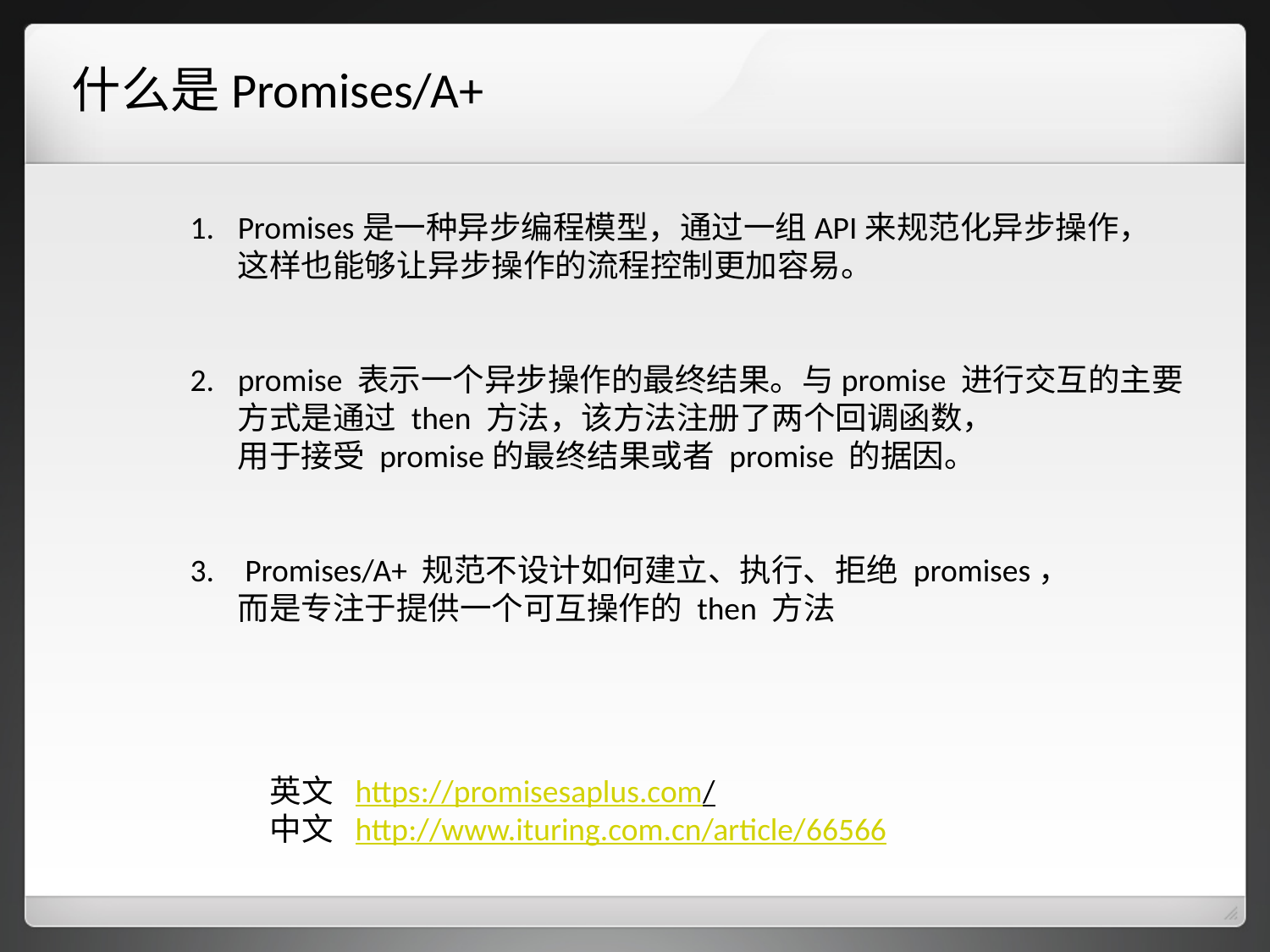

什么是Promises/A+
Promises是一种异步编程模型，通过一组API来规范化异步操作，
这样也能够让异步操作的流程控制更加容易。

promise 表示一个异步操作的最终结果。与promise 进行交互的主要
方式是通过 then 方法，该方法注册了两个回调函数，
用于接受 promise的最终结果或者 promise 的据因。

 Promises/A+ 规范不设计如何建立、执行、拒绝 promises，
而是专注于提供一个可互操作的 then 方法

英文  https://promisesaplus.com/
中文  http://www.ituring.com.cn/article/66566